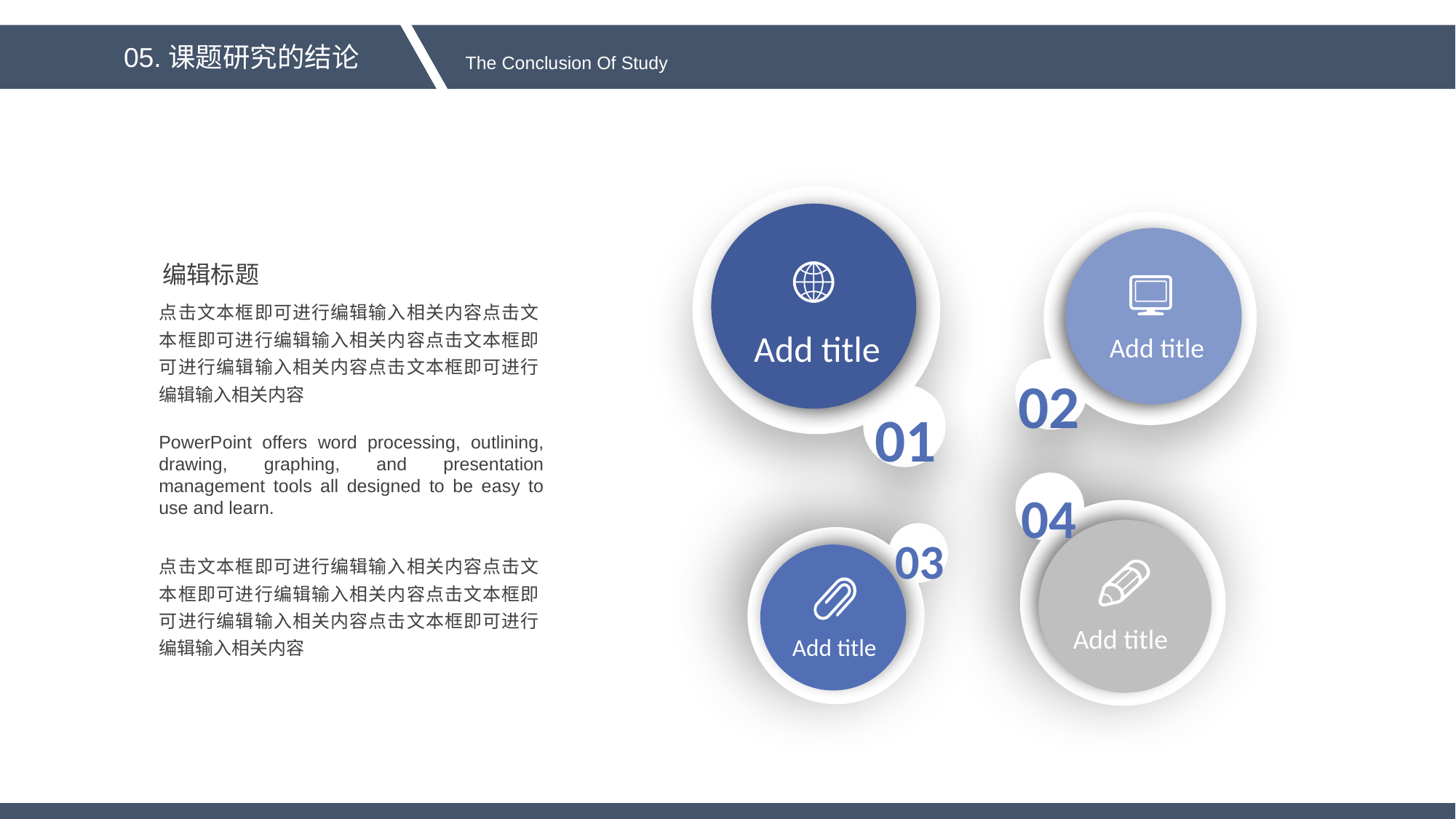

05.课题研究的结论
The Conclusion Of Study

Add title

Add title
02
01
04

03

Add title
Add title
编辑标题
点击文本框即可进行编辑输入相关内容点击文本框即可进行编辑输入相关内容点击文本框即可进行编辑输入相关内容点击文本框即可进行编辑输入相关内容
PowerPoint offers word processing, outlining, drawing, graphing, and presentation management tools all designed to be easy to use and learn.
点击文本框即可进行编辑输入相关内容点击文本框即可进行编辑输入相关内容点击文本框即可进行编辑输入相关内容点击文本框即可进行编辑输入相关内容